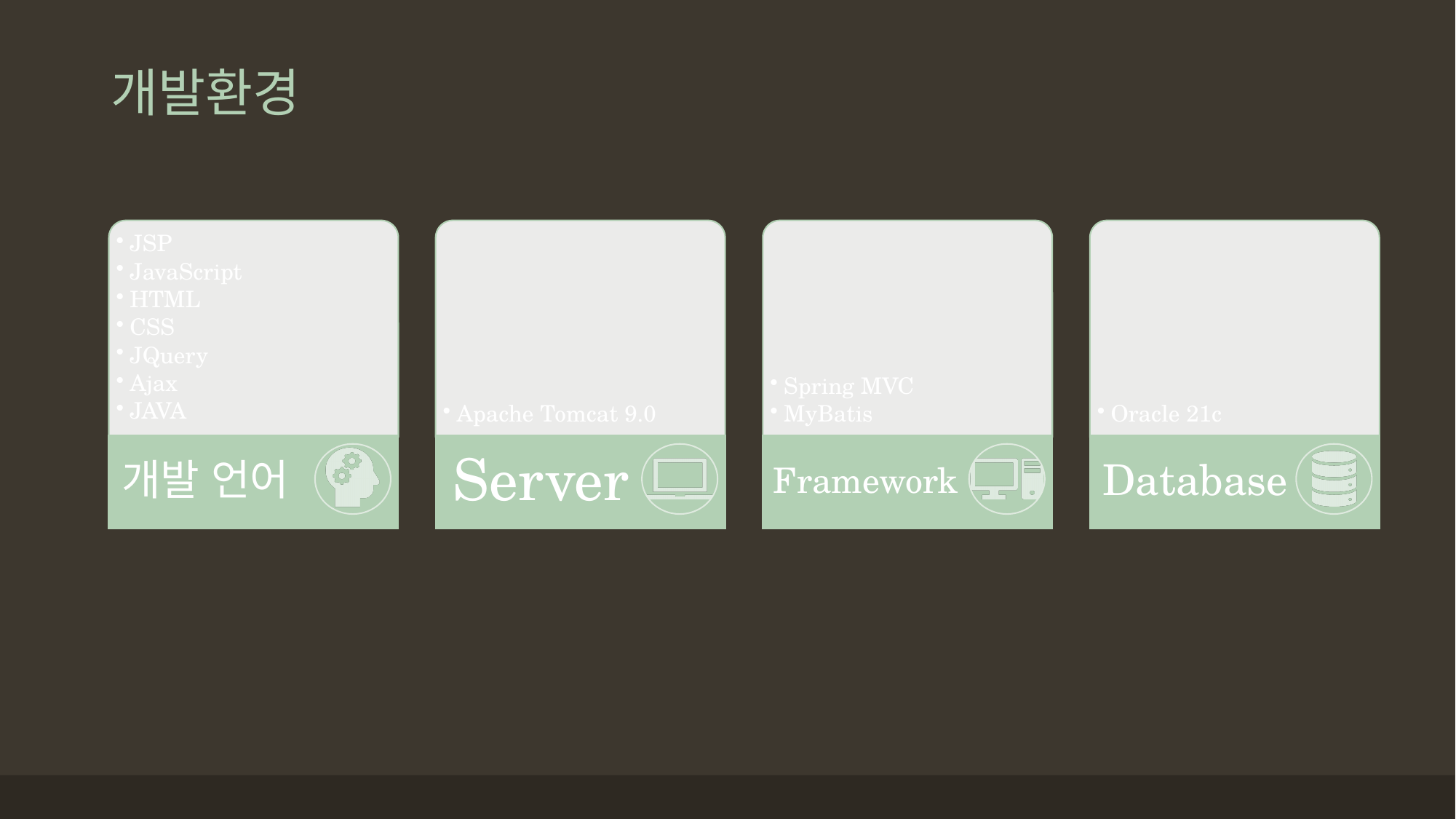

개발환경
JSP
JavaScript
HTML
CSS
JQuery
Ajax
JAVA
개발 언어

Apache Tomcat 9.0
Server

Spring MVC
MyBatis
Framework

Oracle 21c
Database